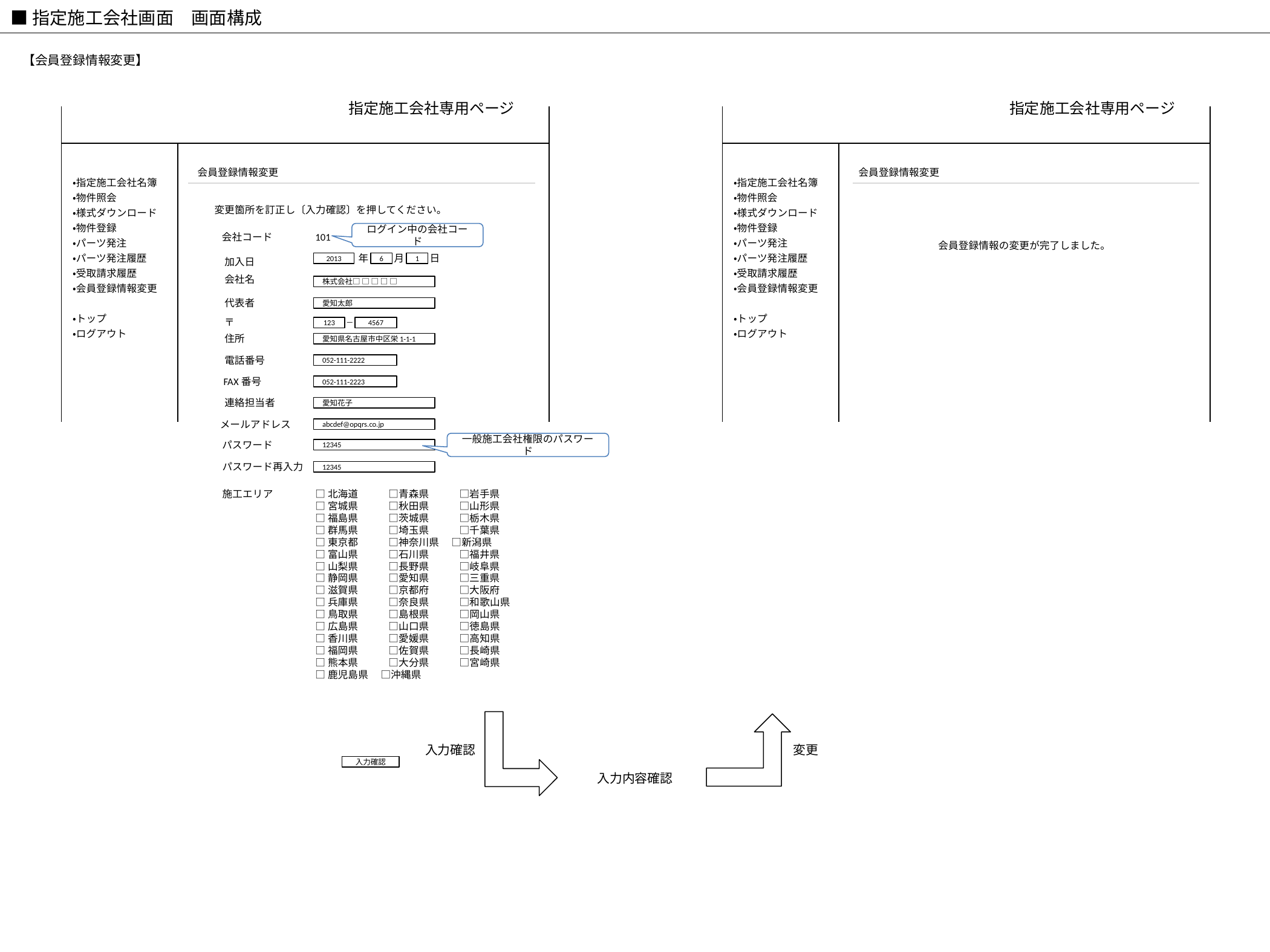

■指定施工会社画面　画面構成
【会員登録情報変更】
指定施工会社専用ページ
指定施工会社専用ページ
会員登録情報変更
会員登録情報変更
・指定施工会社名簿
・物件照会
・様式ダウンロード
・物件登録
・パーツ発注
・パーツ発注履歴
・受取請求履歴
・会員登録情報変更

・トップ
・ログアウト
・指定施工会社名簿
・物件照会
・様式ダウンロード
・物件登録
・パーツ発注
・パーツ発注履歴
・受取請求履歴
・会員登録情報変更

・トップ
・ログアウト
変更箇所を訂正し〔入力確認〕を押してください。
ログイン中の会社コード
会社コード
101
会員登録情報の変更が完了しました。
年
月
日
加入日
2013
6
1
会社名
株式会社□ □ □ □ □
代表者
愛知太郎
〒
－
123
4567
住所
愛知県名古屋市中区栄1-1-1
電話番号
052-111-2222
FAX番号
052-111-2223
連絡担当者
愛知花子
メールアドレス
abcdef@opqrs.co.jp
一般施工会社権限のパスワード
パスワード
12345
パスワード再入力
12345
施工エリア
□北海道　　　□青森県　　　□岩手県
□宮城県　　　□秋田県　　　□山形県
□福島県　　　□茨城県　　　□栃木県
□群馬県　　　□埼玉県　　　□千葉県
□東京都　　　□神奈川県　 □新潟県
□富山県　　　□石川県　　　□福井県
□山梨県　　　□長野県　　　□岐阜県
□静岡県　　　□愛知県　　　□三重県
□滋賀県　　　□京都府　　　□大阪府
□兵庫県　　　□奈良県　　　□和歌山県
□鳥取県　　　□島根県　　　□岡山県
□広島県　　　□山口県　　　□徳島県
□香川県　　　□愛媛県　　　□高知県
□福岡県　　　□佐賀県　　　□長崎県
□熊本県　　　□大分県　　　□宮崎県
□鹿児島県　 □沖縄県

入力確認
変更
入力確認
入力内容確認